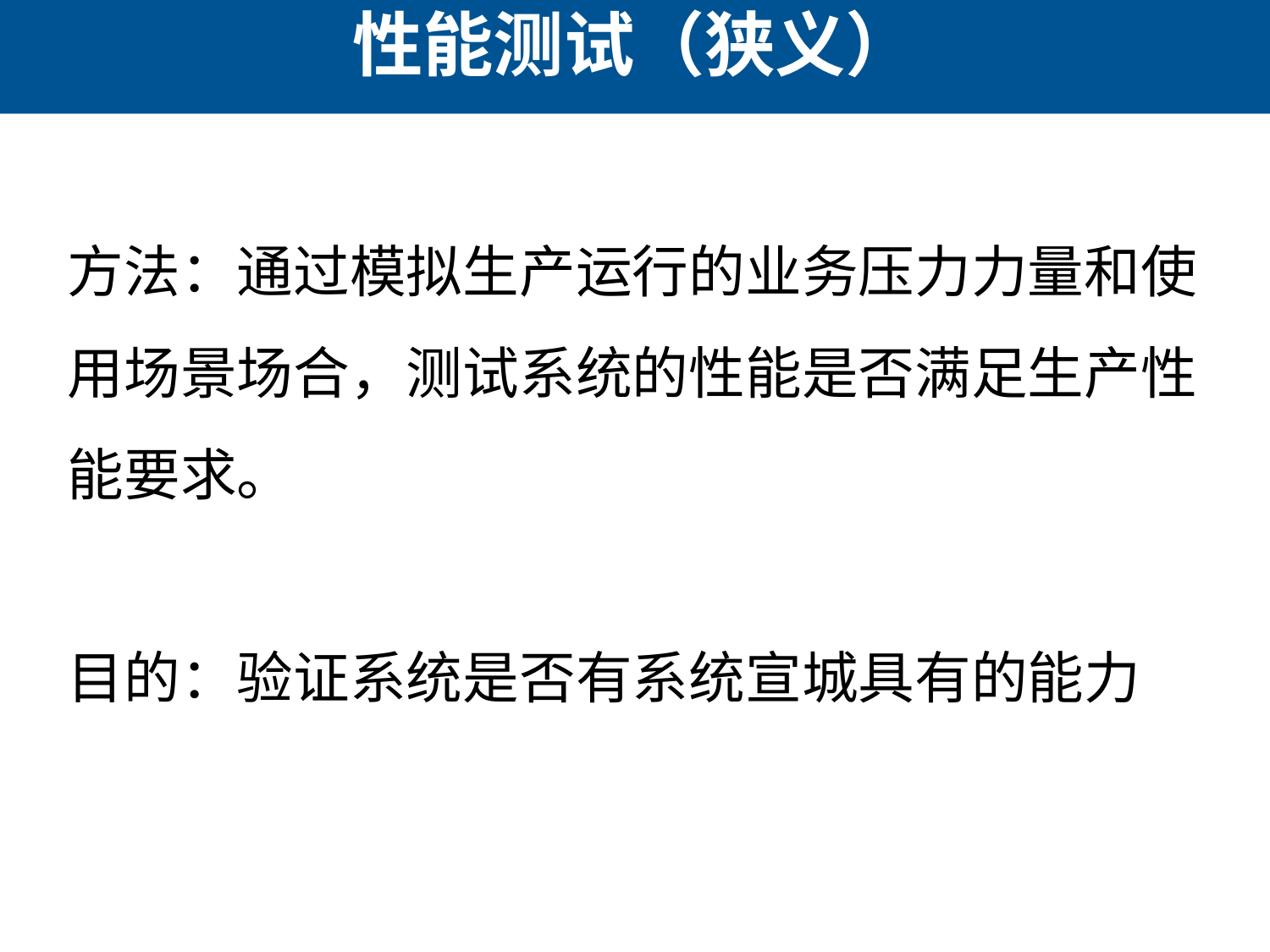

# 性能测试（狭义）
方法：通过模拟生产运行的业务压力力量和使用场景场合，测试系统的性能是否满足生产性能要求。

目的：验证系统是否有系统宣城具有的能力